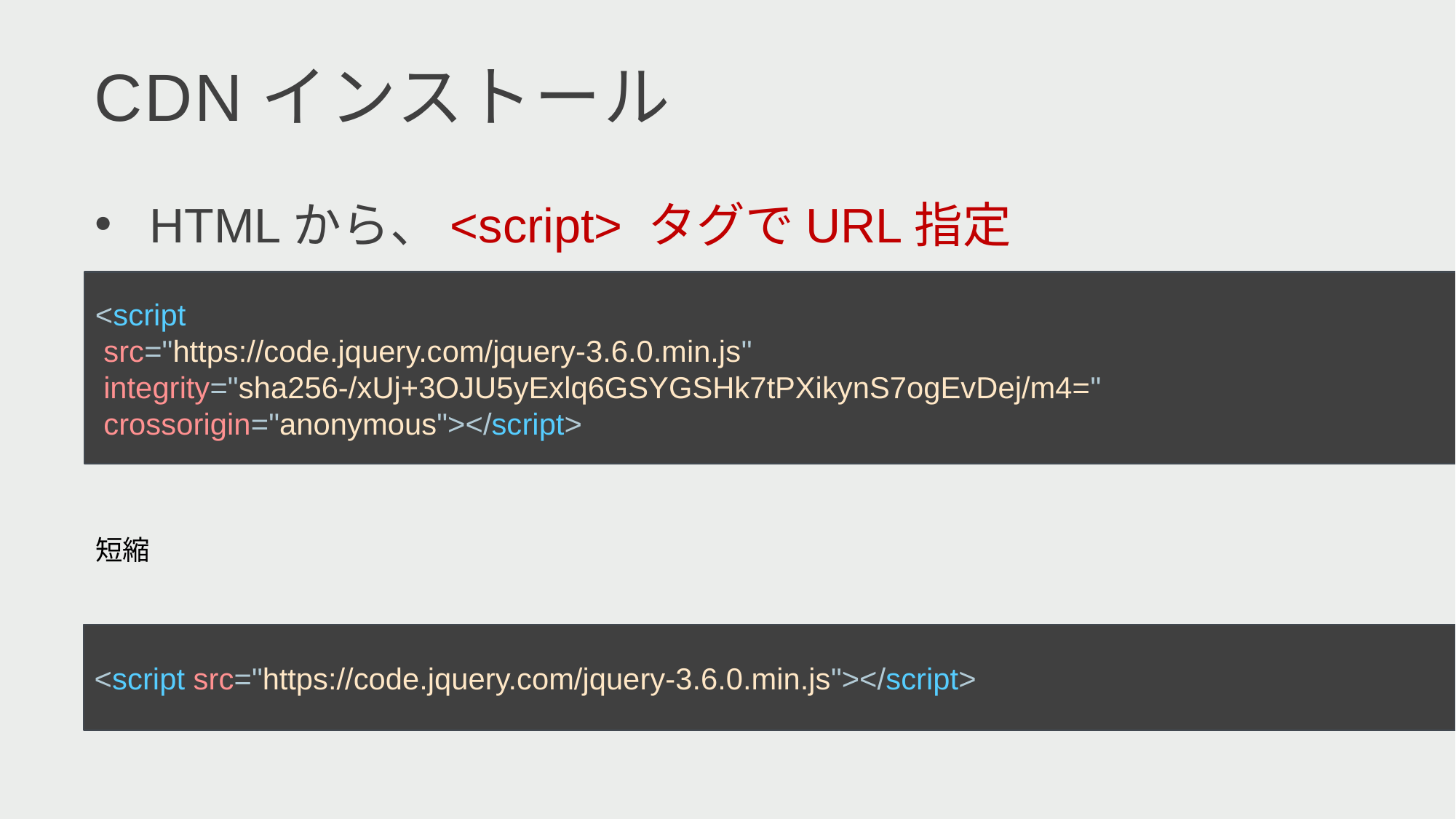

CDNインストール
HTMLから、<script> タグでURL指定
<script
 src="https://code.jquery.com/jquery-3.6.0.min.js"
 integrity="sha256-/xUj+3OJU5yExlq6GSYGSHk7tPXikynS7ogEvDej/m4="
 crossorigin="anonymous"></script>
短縮
<script src="https://code.jquery.com/jquery-3.6.0.min.js"></script>